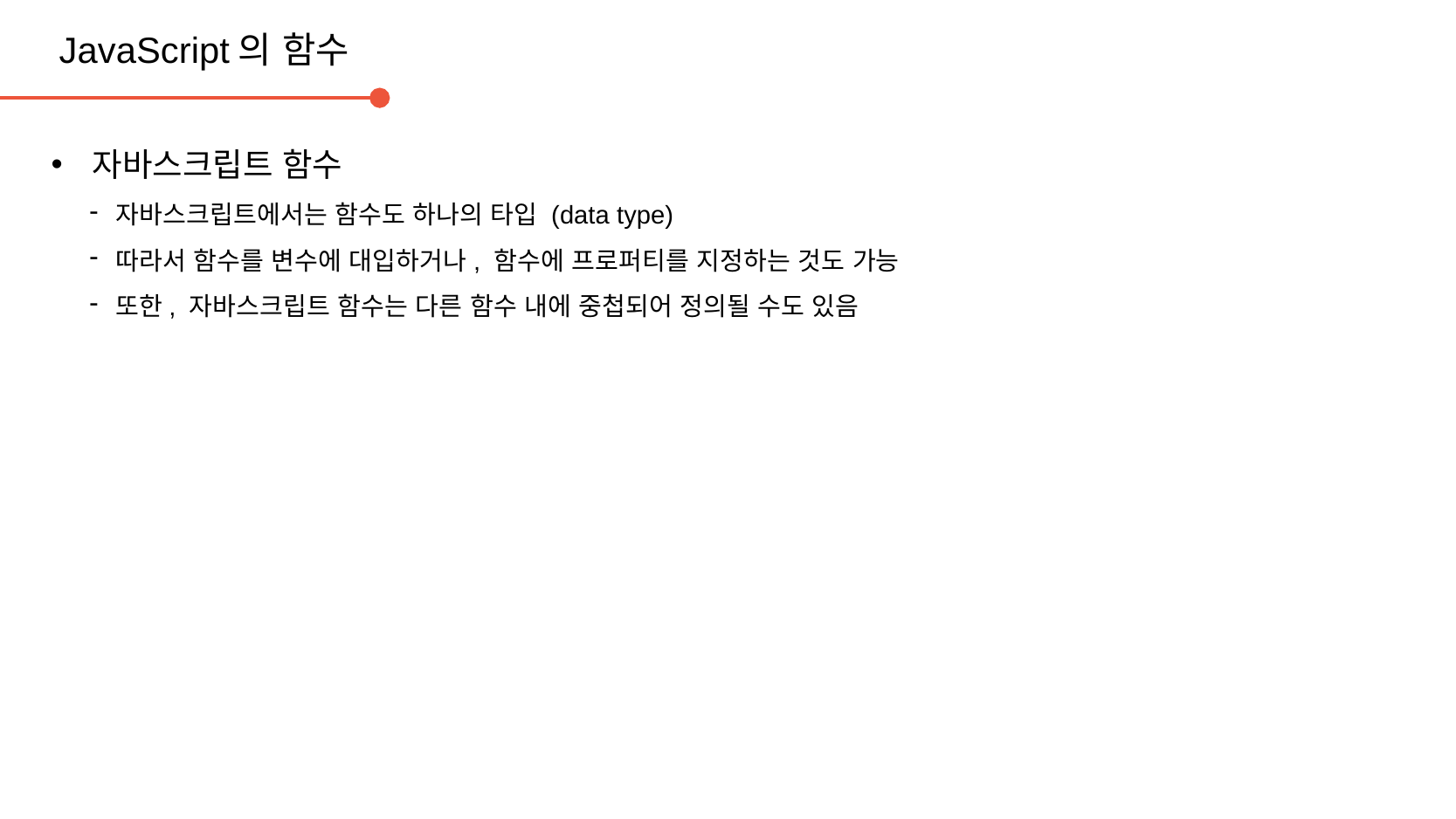

JavaScript의 함수
자바스크립트 함수
자바스크립트에서는 함수도 하나의 타입 (data type)
따라서 함수를 변수에 대입하거나, 함수에 프로퍼티를 지정하는 것도 가능
또한, 자바스크립트 함수는 다른 함수 내에 중첩되어 정의될 수도 있음